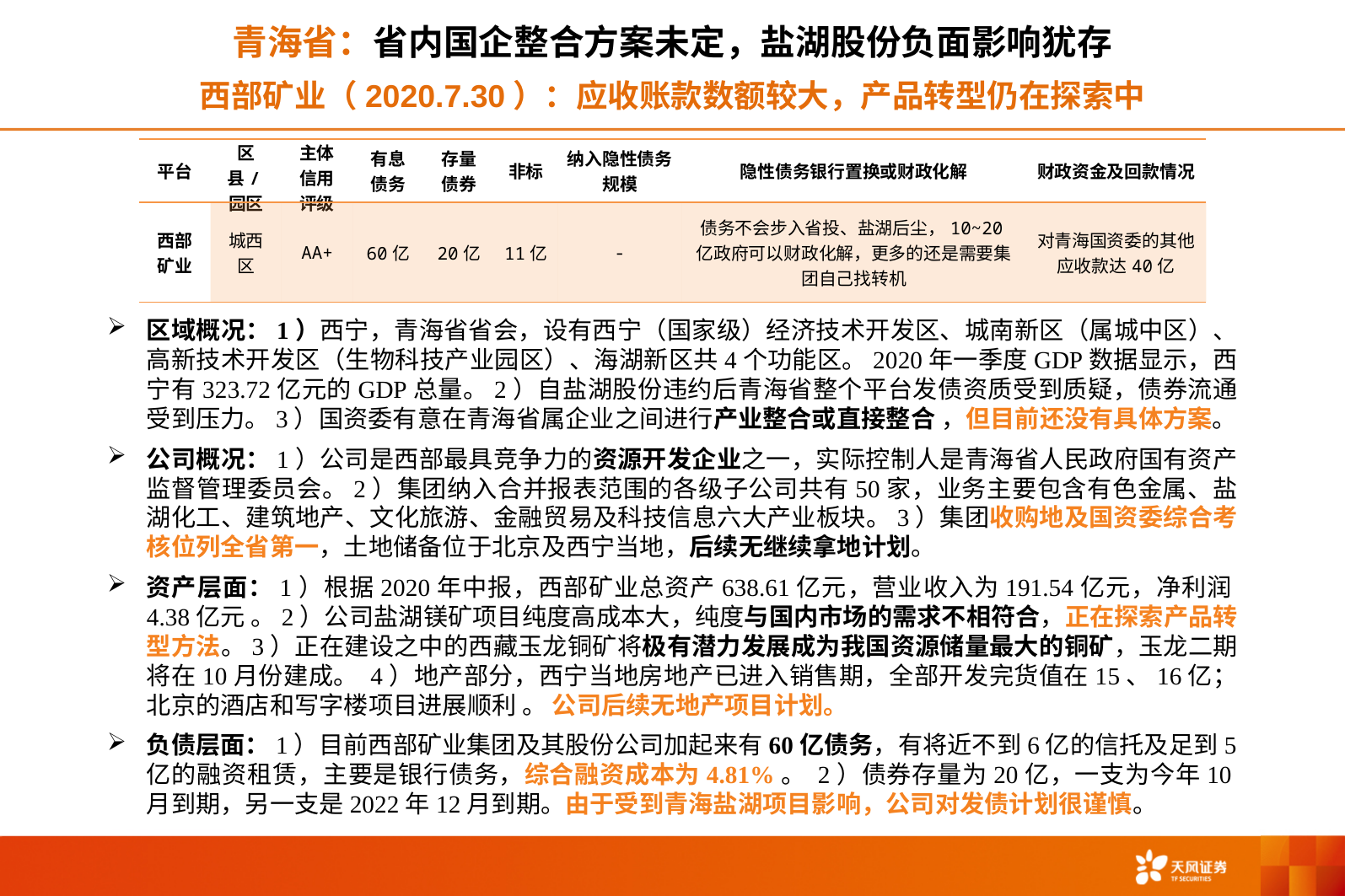

青海省：省内国企整合方案未定，盐湖股份负面影响犹存
西部矿业（2020.7.30）：应收账款数额较大，产品转型仍在探索中
| 平台 | 区县/园区 | 主体信用评级 | 有息债务 | 存量债券 | 非标 | 纳入隐性债务规模 | 隐性债务银行置换或财政化解 | 财政资金及回款情况 |
| --- | --- | --- | --- | --- | --- | --- | --- | --- |
| 西部矿业 | 城西区 | AA+ | 60亿 | 20亿 | 11亿 | - | 债务不会步入省投、盐湖后尘，10~20亿政府可以财政化解，更多的还是需要集团自己找转机 | 对青海国资委的其他应收款达40亿 |
区域概况：1）西宁，青海省省会，设有西宁（国家级）经济技术开发区、城南新区（属城中区）、高新技术开发区（生物科技产业园区）、海湖新区共4个功能区。2020年一季度GDP数据显示，西宁有323.72亿元的GDP总量。2）自盐湖股份违约后青海省整个平台发债资质受到质疑，债券流通受到压力。3）国资委有意在青海省属企业之间进行产业整合或直接整合 ，但目前还没有具体方案。
公司概况：1）公司是西部最具竞争力的资源开发企业之一，实际控制人是青海省人民政府国有资产监督管理委员会。2）集团纳入合并报表范围的各级子公司共有50家，业务主要包含有色金属、盐湖化工、建筑地产、文化旅游、金融贸易及科技信息六大产业板块。3）集团收购地及国资委综合考核位列全省第一，土地储备位于北京及西宁当地，后续无继续拿地计划。
资产层面：1）根据2020年中报，西部矿业总资产638.61亿元，营业收入为191.54亿元，净利润4.38亿元 。2）公司盐湖镁矿项目纯度高成本大，纯度与国内市场的需求不相符合，正在探索产品转型方法。3）正在建设之中的西藏玉龙铜矿将极有潜力发展成为我国资源储量最大的铜矿，玉龙二期将在10月份建成。 4）地产部分，西宁当地房地产已进入销售期，全部开发完货值在15、16亿；北京的酒店和写字楼项目进展顺利 。 公司后续无地产项目计划。
负债层面：1）目前西部矿业集团及其股份公司加起来有60亿债务，有将近不到6亿的信托及足到5亿的融资租赁，主要是银行债务，综合融资成本为4.81%。 2）债券存量为20亿，一支为今年10月到期，另一支是2022年12月到期。由于受到青海盐湖项目影响，公司对发债计划很谨慎。
50